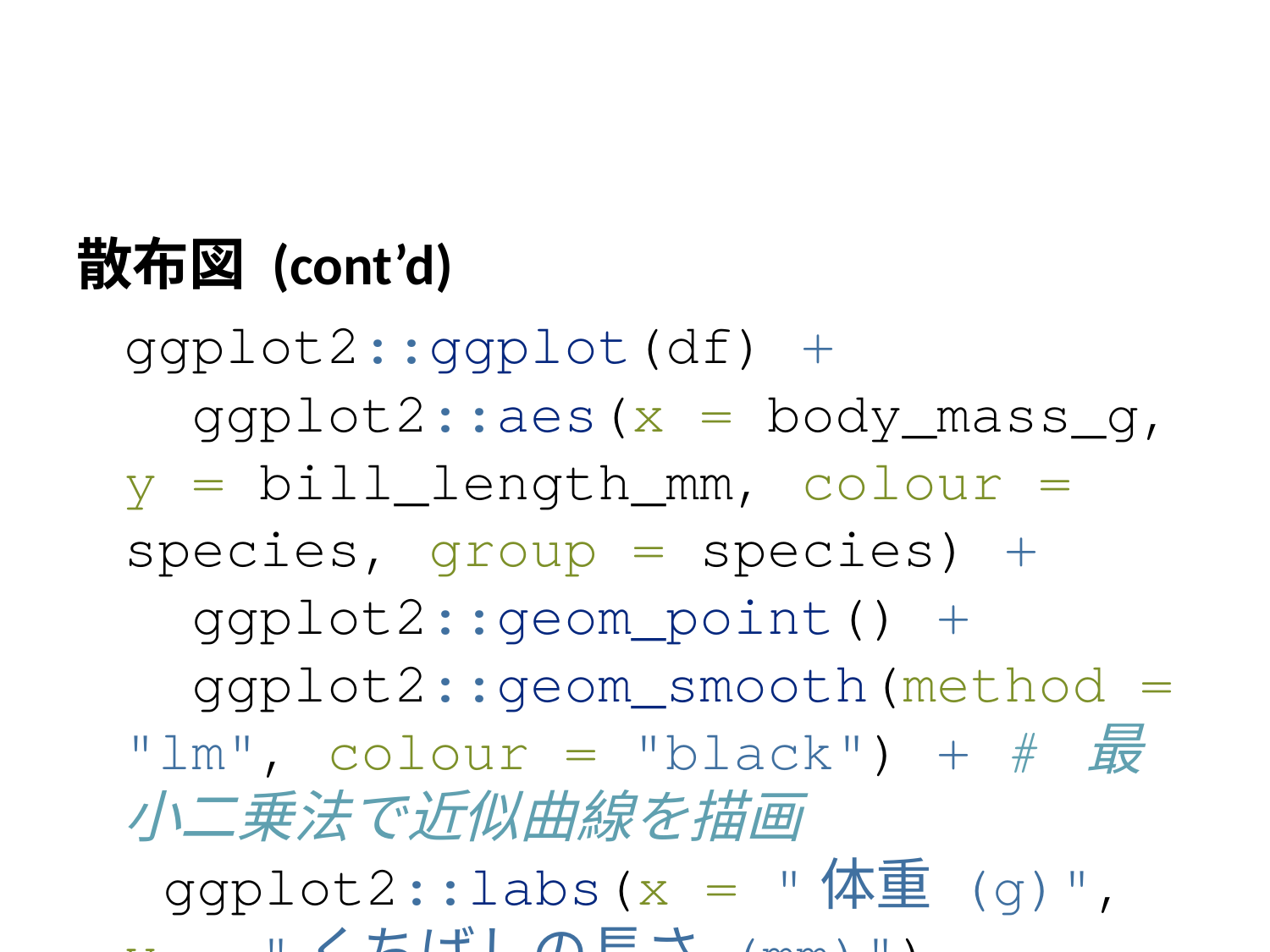

散布図 (cont’d)
ggplot2::ggplot(df) +
  ggplot2::aes(x = body_mass_g, y = bill_length_mm, colour = species, group = species) +
  ggplot2::geom_point() +
  ggplot2::geom_smooth(method = "lm", colour = "black") + # 最小二乗法で近似曲線を描画
  ggplot2::labs(x = "体重 (g)", y = "くちばしの長さ (mm)")